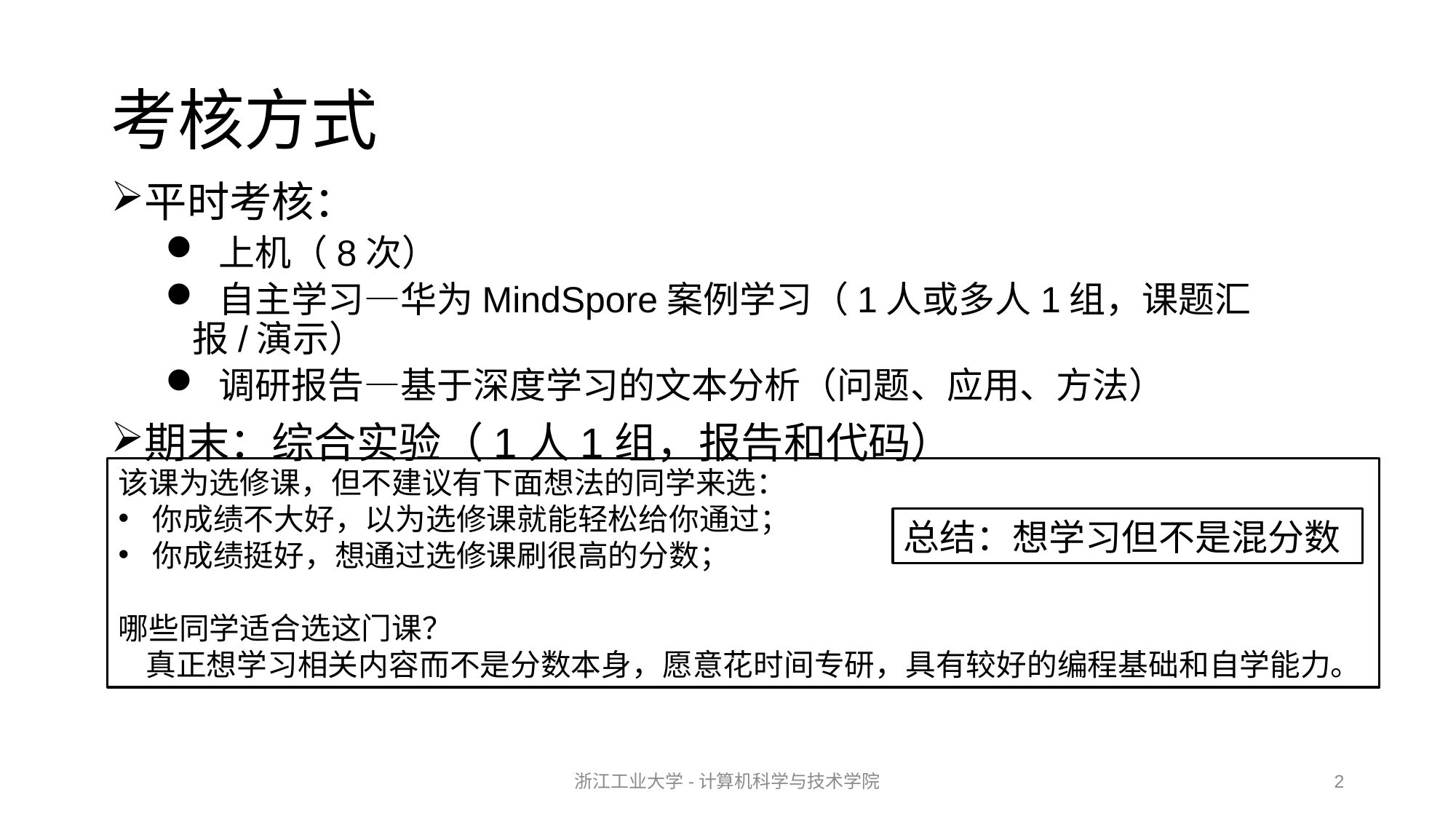

# 考核方式
平时考核：
 上机（8次）
 自主学习—华为MindSpore案例学习（1人或多人1组，课题汇报/演示）
 调研报告—基于深度学习的文本分析（问题、应用、方法）
期末：综合实验（1人1组，报告和代码）
该课为选修课，但不建议有下面想法的同学来选：
你成绩不大好，以为选修课就能轻松给你通过；
你成绩挺好，想通过选修课刷很高的分数；

哪些同学适合选这门课？
   真正想学习相关内容而不是分数本身，愿意花时间专研，具有较好的编程基础和自学能力。
总结：想学习但不是混分数
浙江工业大学-计算机科学与技术学院
2